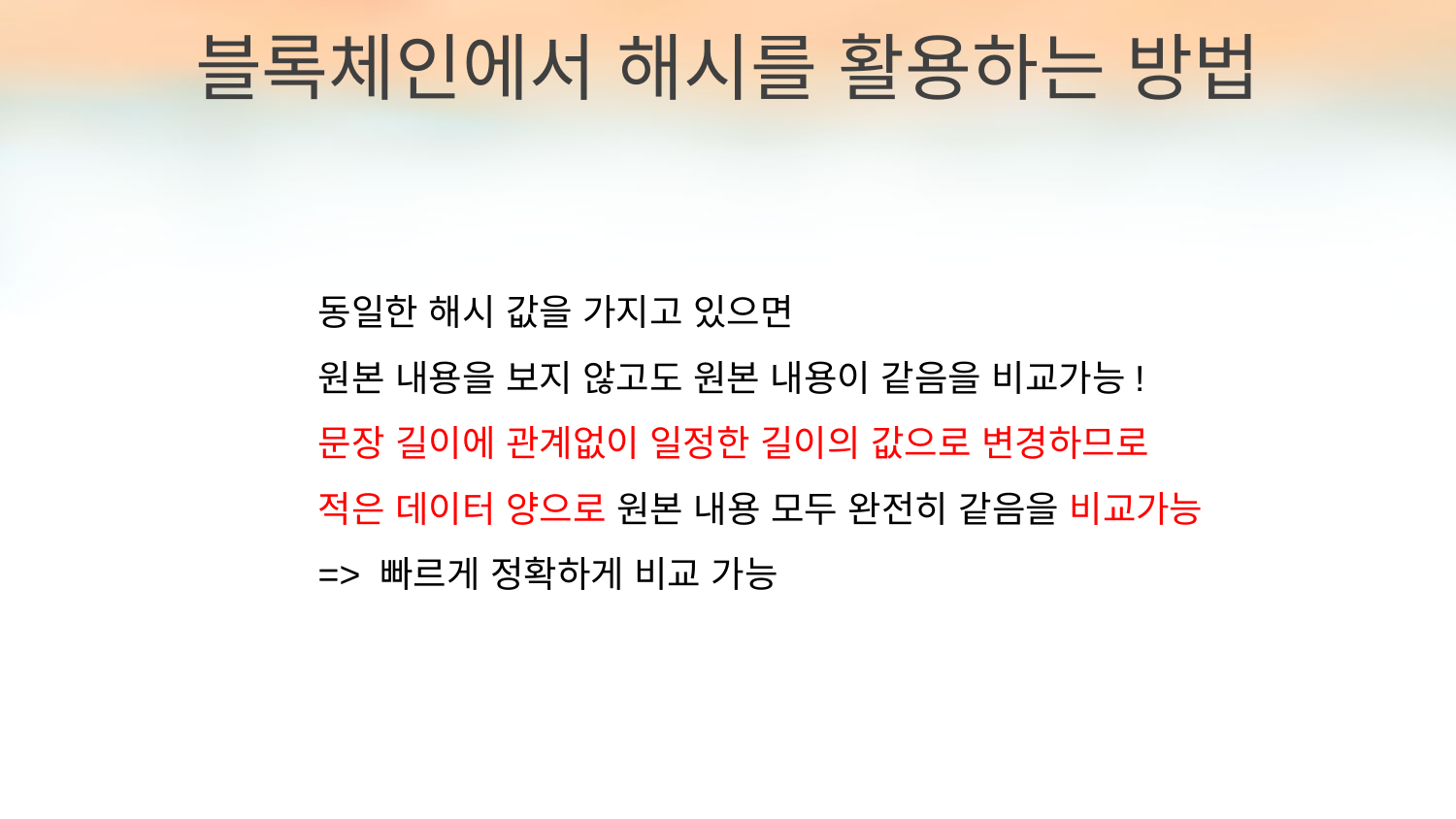

블록체인에서 해시를 활용하는 방법
동일한 해시 값을 가지고 있으면
원본 내용을 보지 않고도 원본 내용이 같음을 비교가능!
문장 길이에 관계없이 일정한 길이의 값으로 변경하므로
적은 데이터 양으로 원본 내용 모두 완전히 같음을 비교가능
=> 빠르게 정확하게 비교 가능